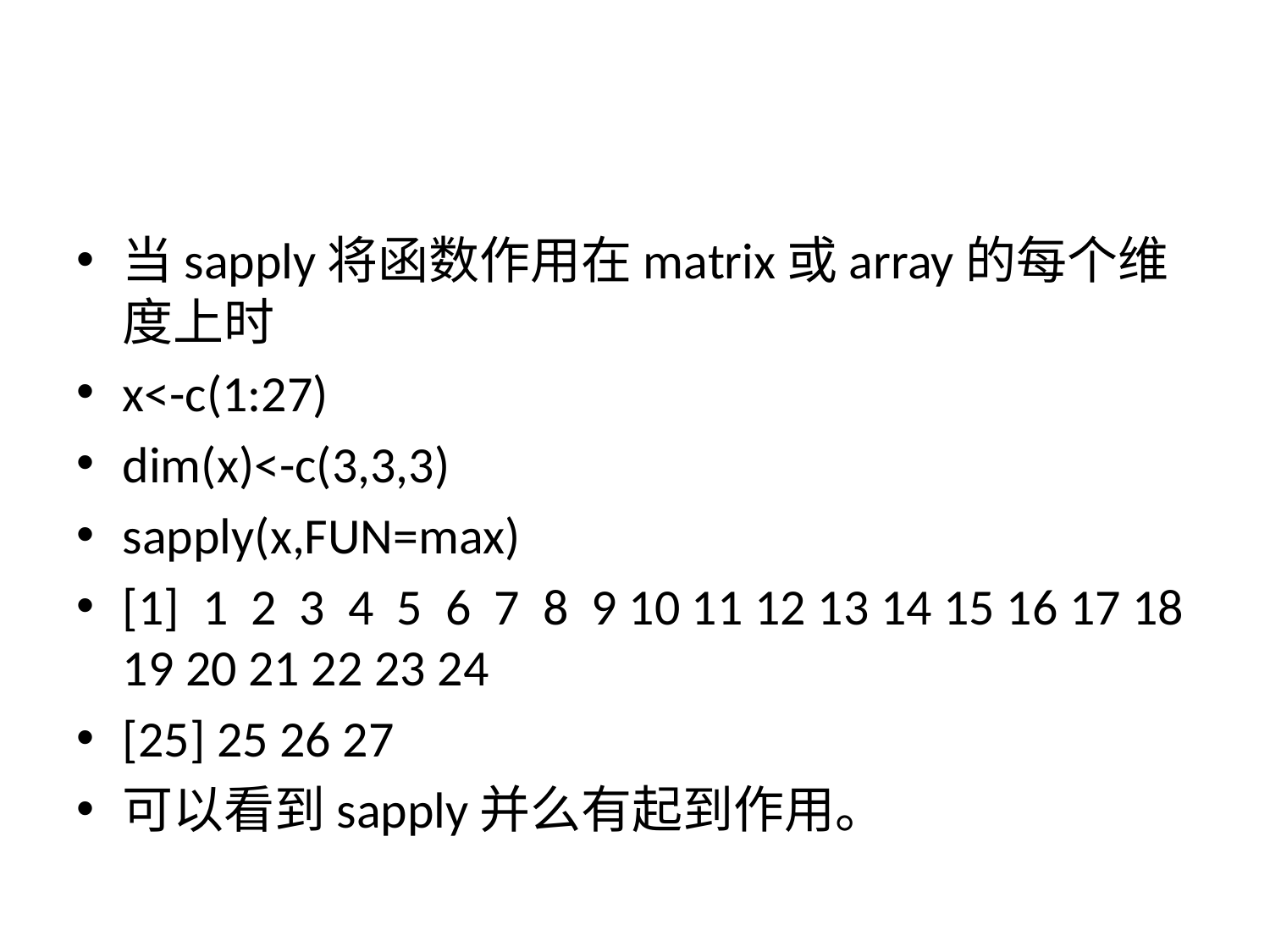

#
当sapply将函数作用在matrix或array的每个维度上时
x<-c(1:27)
dim(x)<-c(3,3,3)
sapply(x,FUN=max)
[1]  1  2  3  4  5  6  7  8  9 10 11 12 13 14 15 16 17 18 19 20 21 22 23 24
[25] 25 26 27
可以看到sapply并么有起到作用。